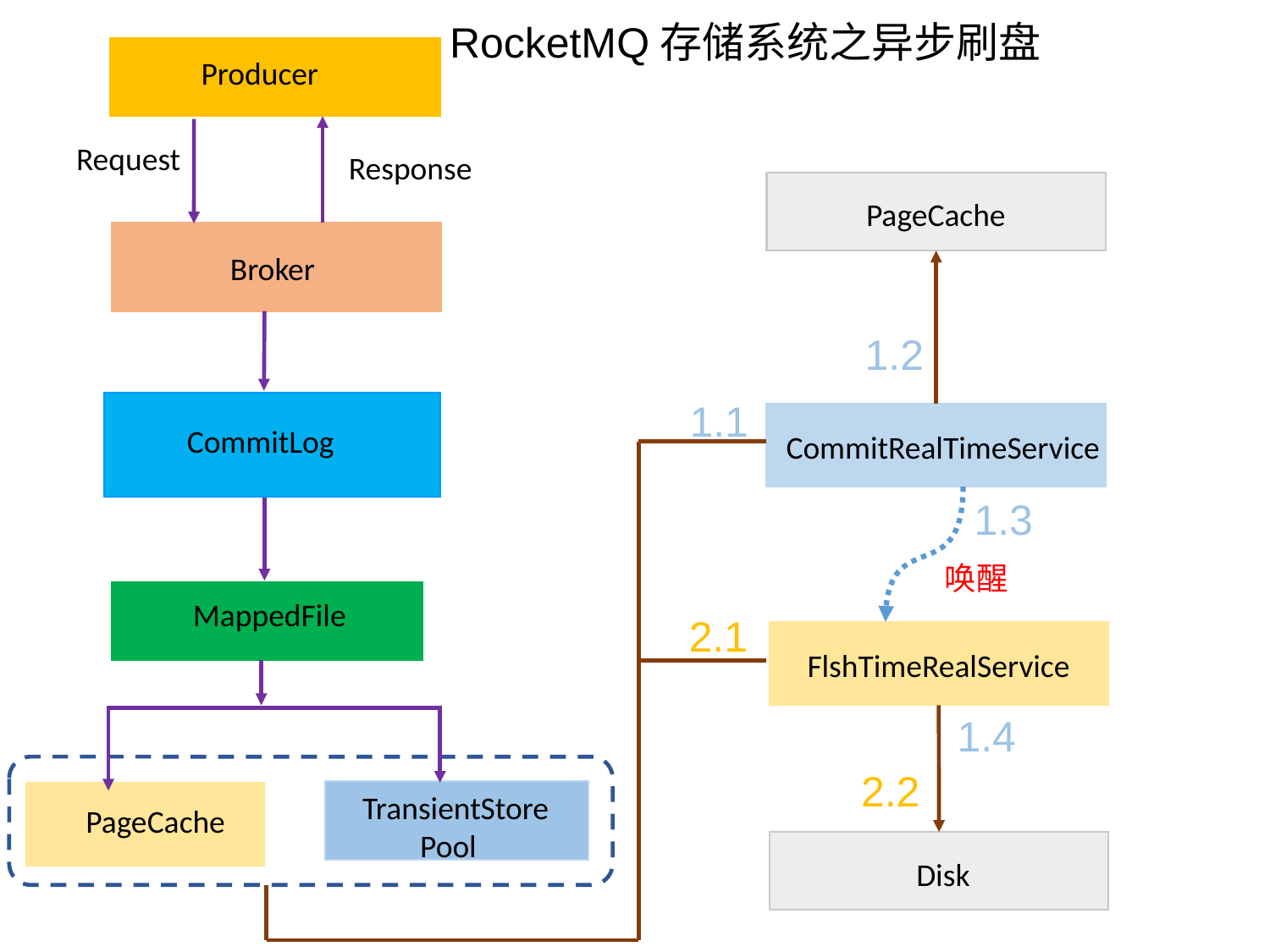

RocketMQ存储系统之异步刷盘

Producer
Request
Response

PageCache

Broker
1.2
1.1

CommitLog
CommitRealTimeService
1.3
唤醒

MappedFile
2.1

FlshTimeRealService
1.4

2.2

TransientStore
        Pool

  PageCache

Disk